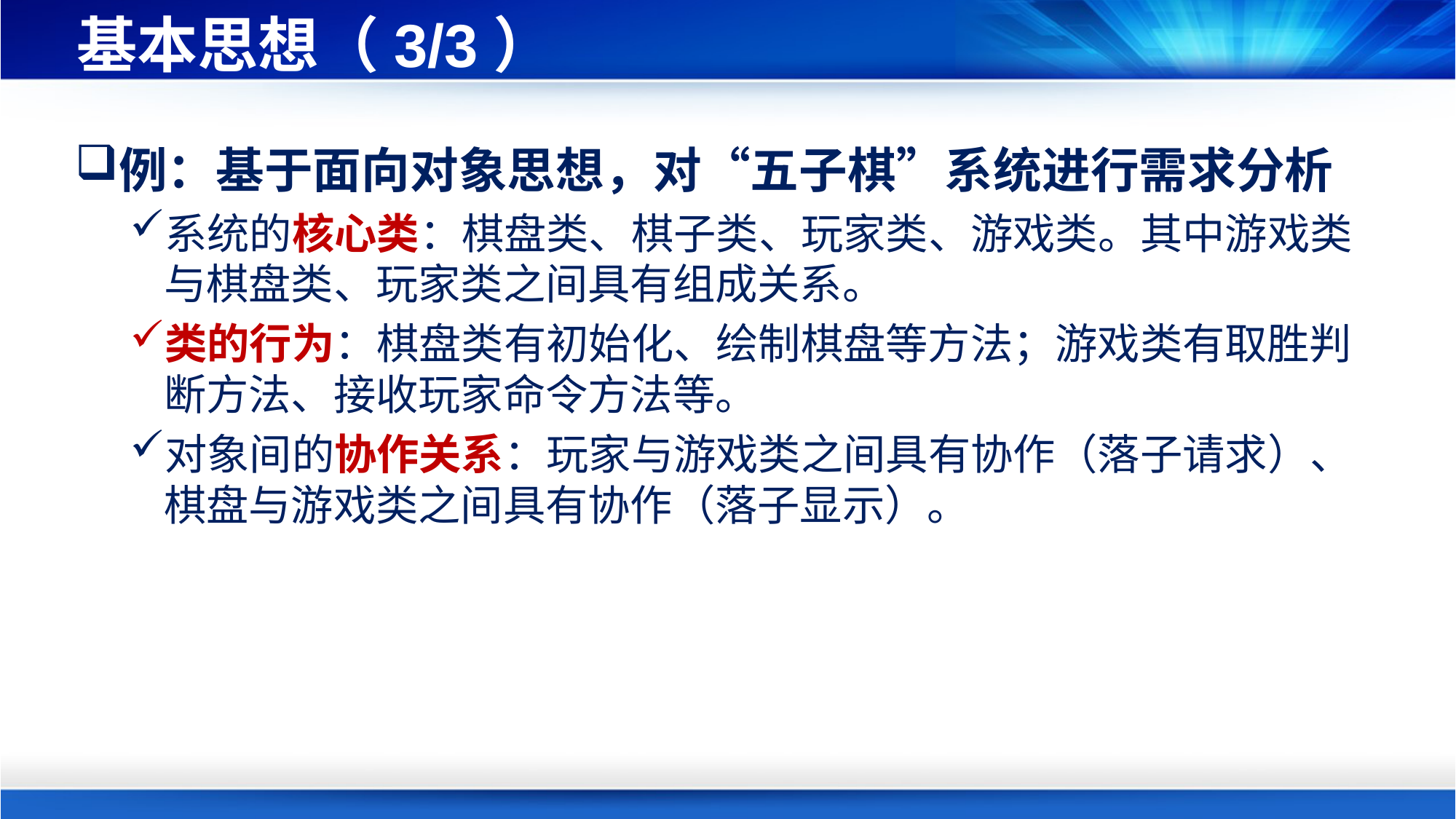

# 基本思想（3/3）
例：基于面向对象思想，对“五子棋”系统进行需求分析
系统的核心类：棋盘类、棋子类、玩家类、游戏类。其中游戏类与棋盘类、玩家类之间具有组成关系。
类的行为：棋盘类有初始化、绘制棋盘等方法；游戏类有取胜判断方法、接收玩家命令方法等。
对象间的协作关系：玩家与游戏类之间具有协作（落子请求）、棋盘与游戏类之间具有协作（落子显示）。